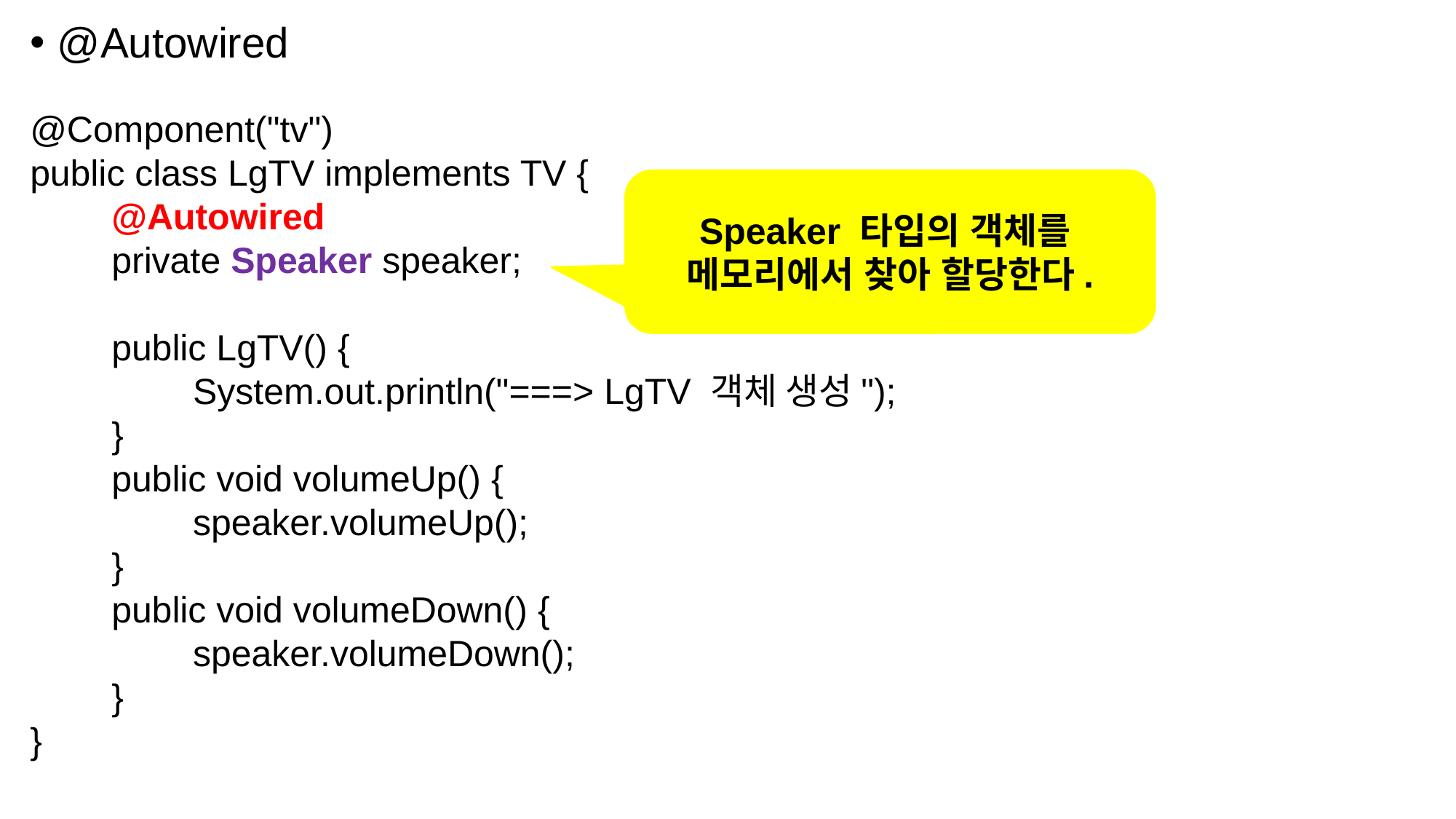

@Autowired
@Component("tv")
public class LgTV implements TV {
        @Autowired
        private Speaker speaker;

        public LgTV() {
                System.out.println("===> LgTV 객체 생성");
        }
        public void volumeUp() {
                speaker.volumeUp();
        }
        public void volumeDown() {
                speaker.volumeDown();
        }
}
Speaker 타입의 객체를
메모리에서 찾아 할당한다.